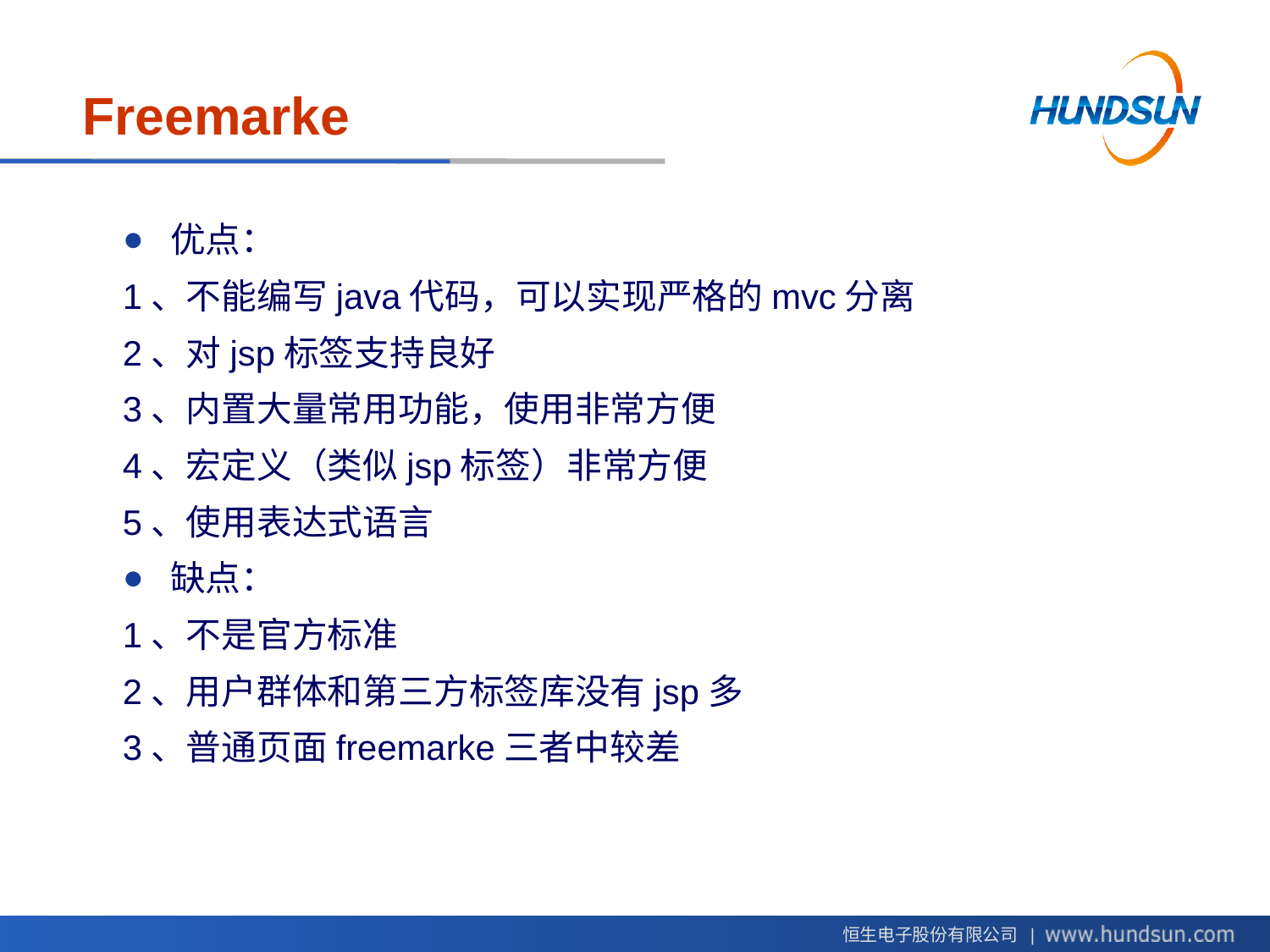

# Freemarke
优点：
1、不能编写java代码，可以实现严格的mvc分离
2、对jsp标签支持良好
3、内置大量常用功能，使用非常方便
4、宏定义（类似jsp标签）非常方便
5、使用表达式语言
缺点：
1、不是官方标准
2、用户群体和第三方标签库没有jsp多
3、普通页面freemarke三者中较差